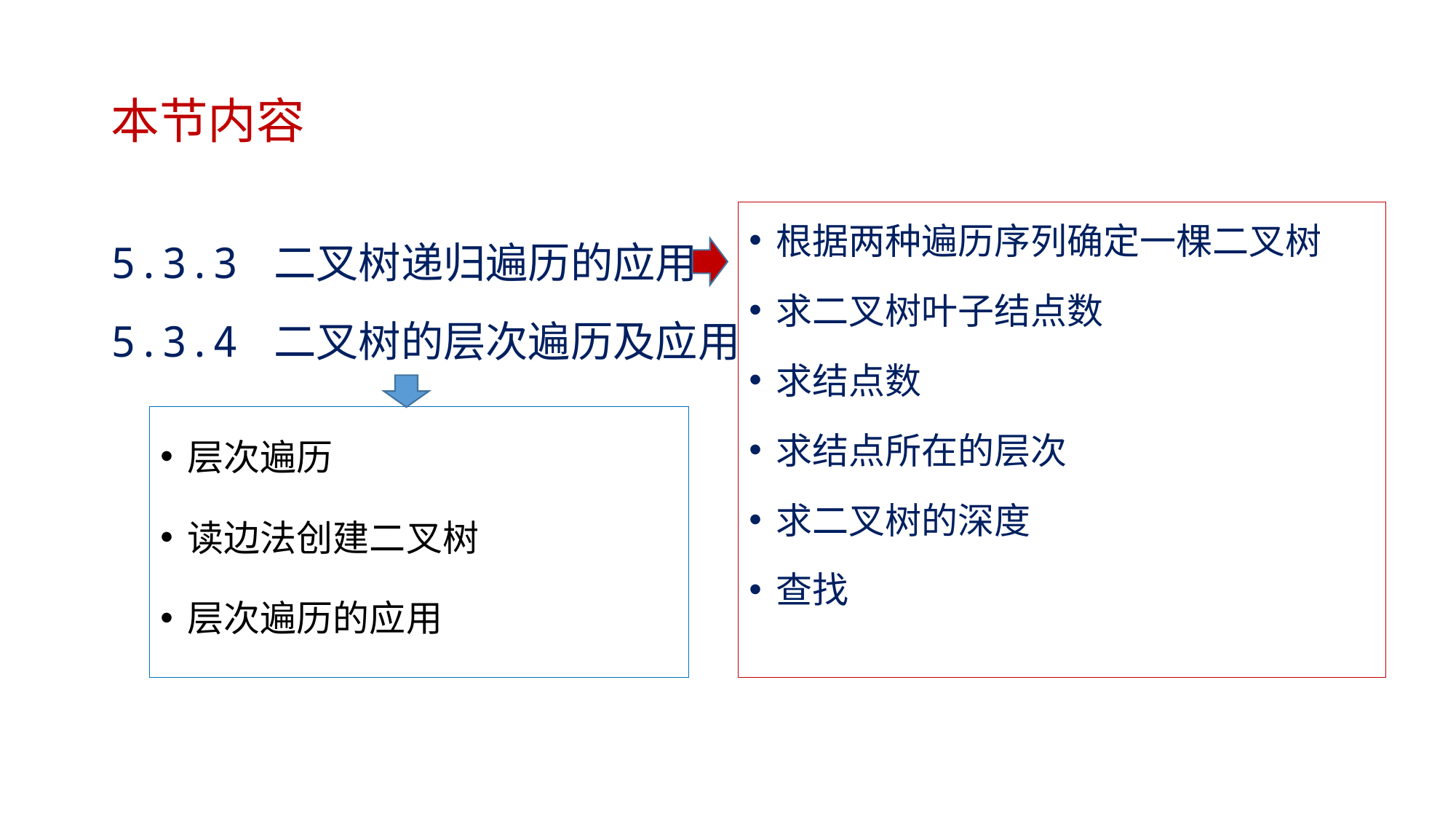

# 本节内容
根据两种遍历序列确定一棵二叉树
求二叉树叶子结点数
求结点数
求结点所在的层次
求二叉树的深度
查找
5.3.3 二叉树递归遍历的应用
5.3.4 二叉树的层次遍历及应用

层次遍历
读边法创建二叉树
层次遍历的应用